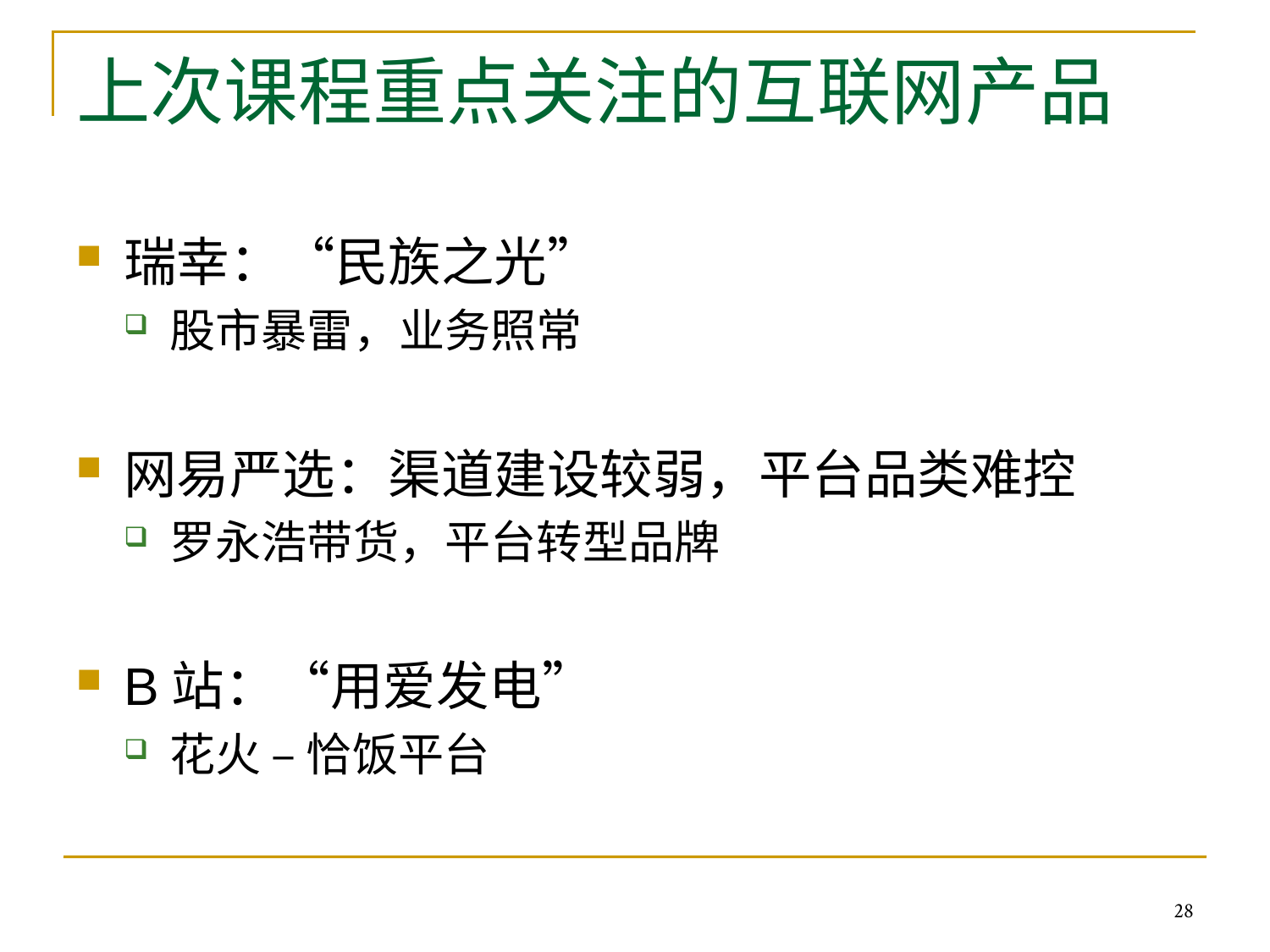

# 上次课程重点关注的互联网产品
瑞幸：“民族之光”
股市暴雷，业务照常

网易严选：渠道建设较弱，平台品类难控
罗永浩带货，平台转型品牌

B站：“用爱发电”
花火 – 恰饭平台
28